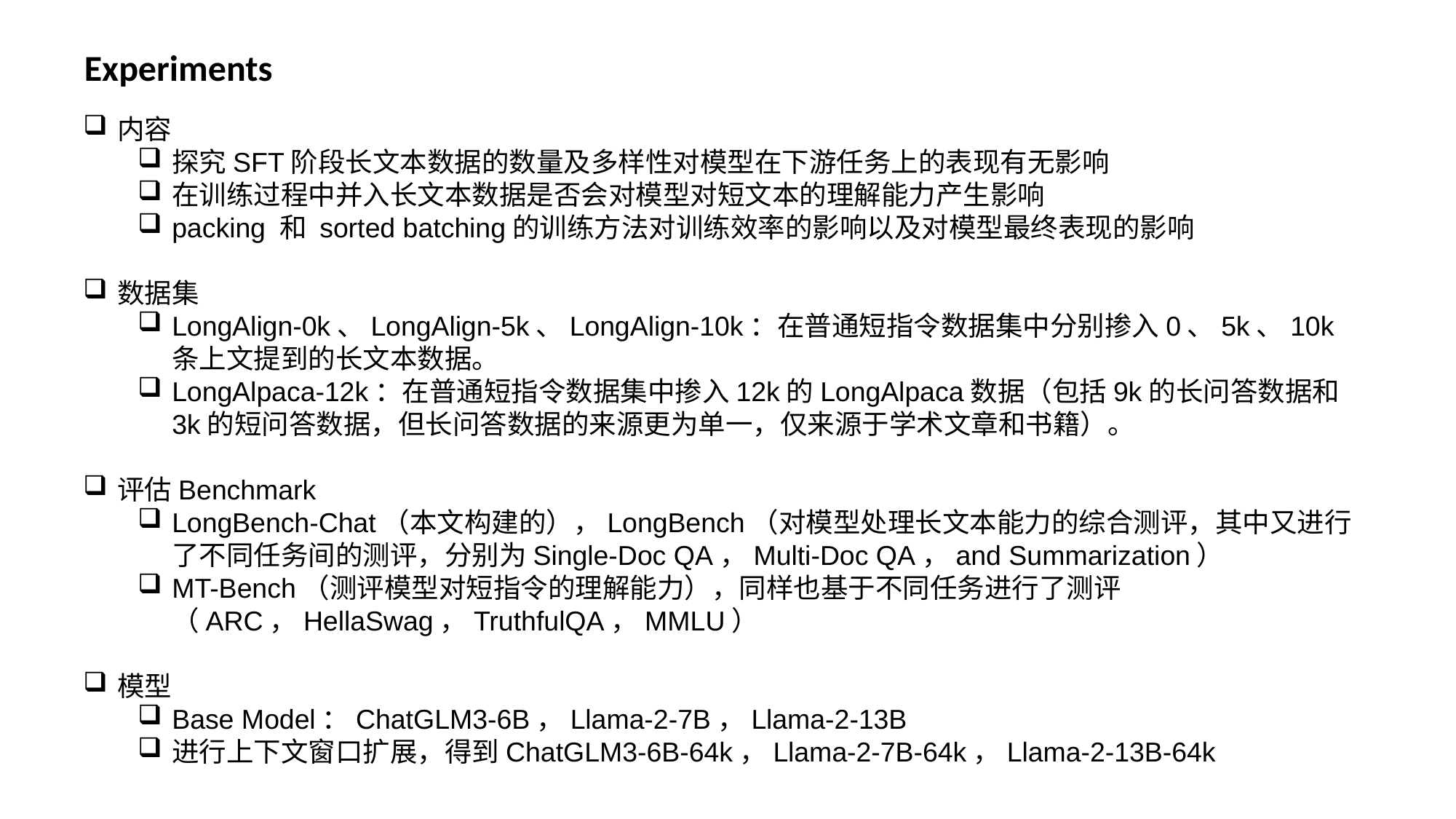

Experiments
内容
探究SFT阶段长文本数据的数量及多样性对模型在下游任务上的表现有无影响
在训练过程中并入长文本数据是否会对模型对短文本的理解能力产生影响
packing 和 sorted batching的训练方法对训练效率的影响以及对模型最终表现的影响

数据集
LongAlign-0k、LongAlign-5k、LongAlign-10k：在普通短指令数据集中分别掺入0、5k、10k条上文提到的长文本数据。
LongAlpaca-12k：在普通短指令数据集中掺入12k的LongAlpaca数据（包括9k的长问答数据和3k的短问答数据，但长问答数据的来源更为单一，仅来源于学术文章和书籍）。

评估Benchmark
LongBench-Chat（本文构建的），LongBench（对模型处理长文本能力的综合测评，其中又进行了不同任务间的测评，分别为Single-Doc QA，Multi-Doc QA，and Summarization）
MT-Bench（测评模型对短指令的理解能力），同样也基于不同任务进行了测评（ARC，HellaSwag，TruthfulQA，MMLU）

模型
Base Model：ChatGLM3-6B，Llama-2-7B，Llama-2-13B
进行上下文窗口扩展，得到ChatGLM3-6B-64k，Llama-2-7B-64k，Llama-2-13B-64k